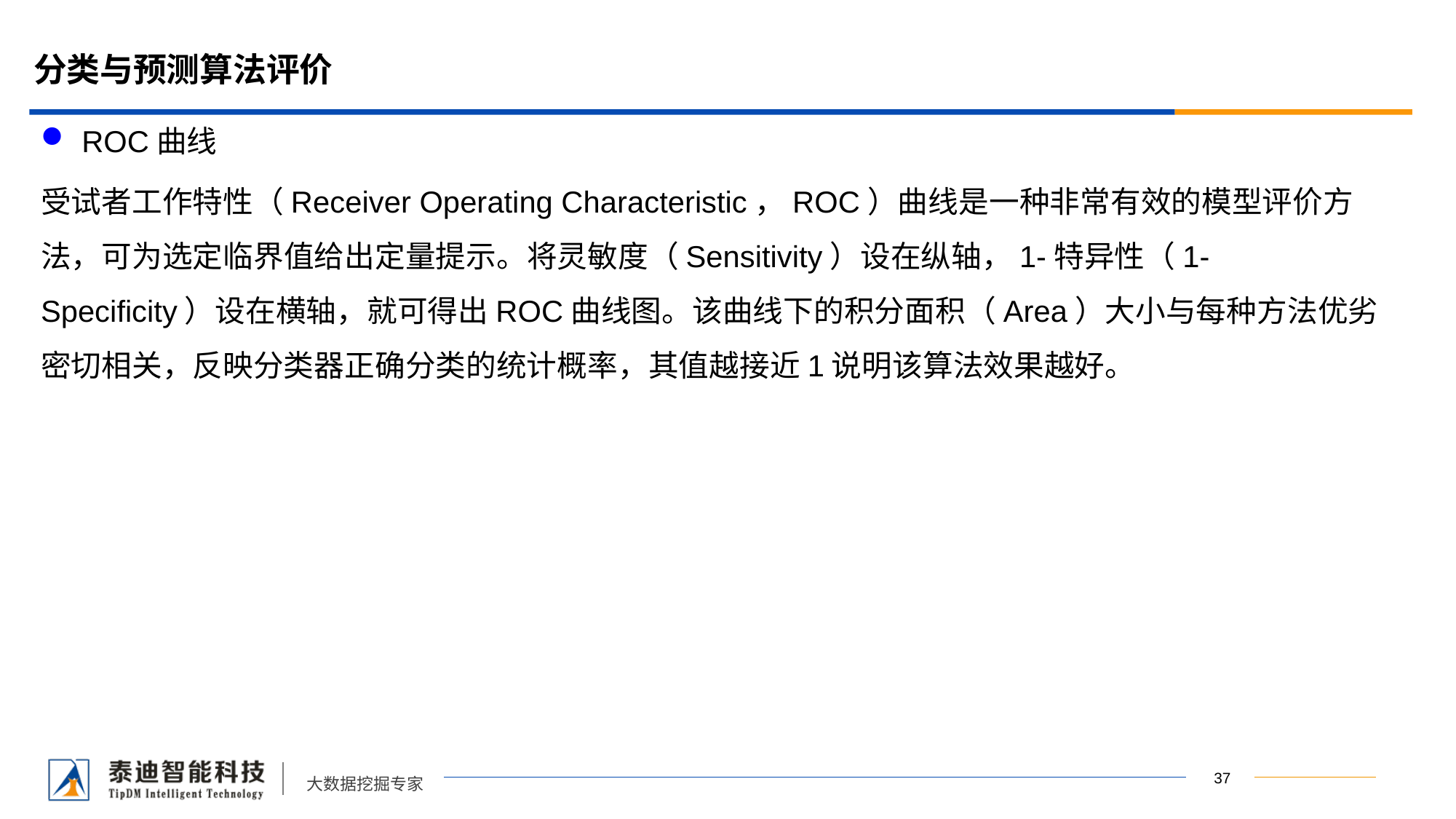

分类与预测算法评价
ROC曲线
受试者工作特性（Receiver Operating Characteristic，ROC）曲线是一种非常有效的模型评价方法，可为选定临界值给出定量提示。将灵敏度（Sensitivity）设在纵轴，1-特异性（1-Specificity）设在横轴，就可得出ROC曲线图。该曲线下的积分面积（Area）大小与每种方法优劣密切相关，反映分类器正确分类的统计概率，其值越接近1说明该算法效果越好。